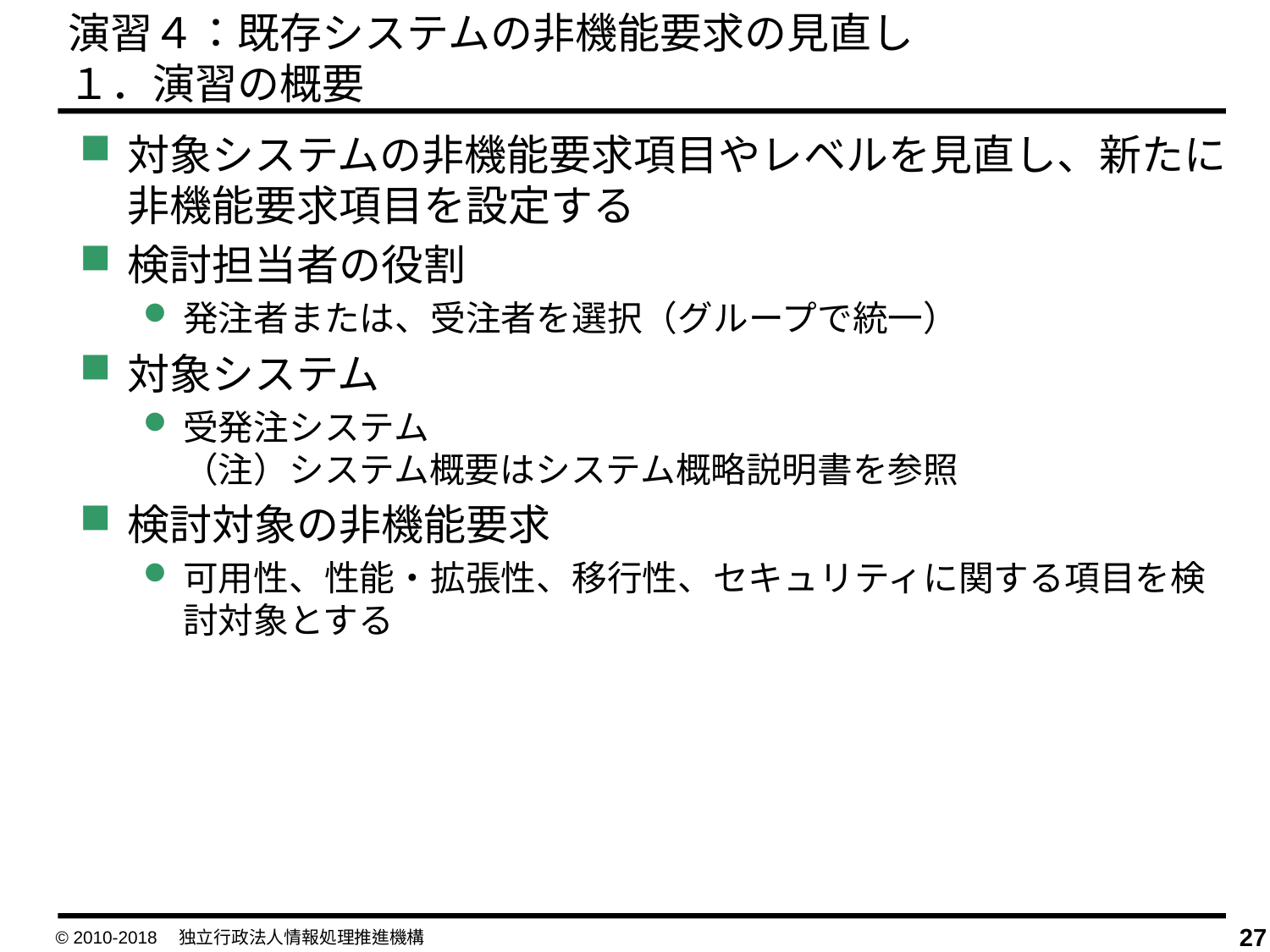

演習４：既存システムの非機能要求の見直し
１．演習の概要
対象システムの非機能要求項目やレベルを見直し、新たに非機能要求項目を設定する
検討担当者の役割
発注者または、受注者を選択（グループで統一）
対象システム
受発注システム
（注）システム概要はシステム概略説明書を参照
検討対象の非機能要求
可用性、性能・拡張性、移行性、セキュリティに関する項目を検討対象とする